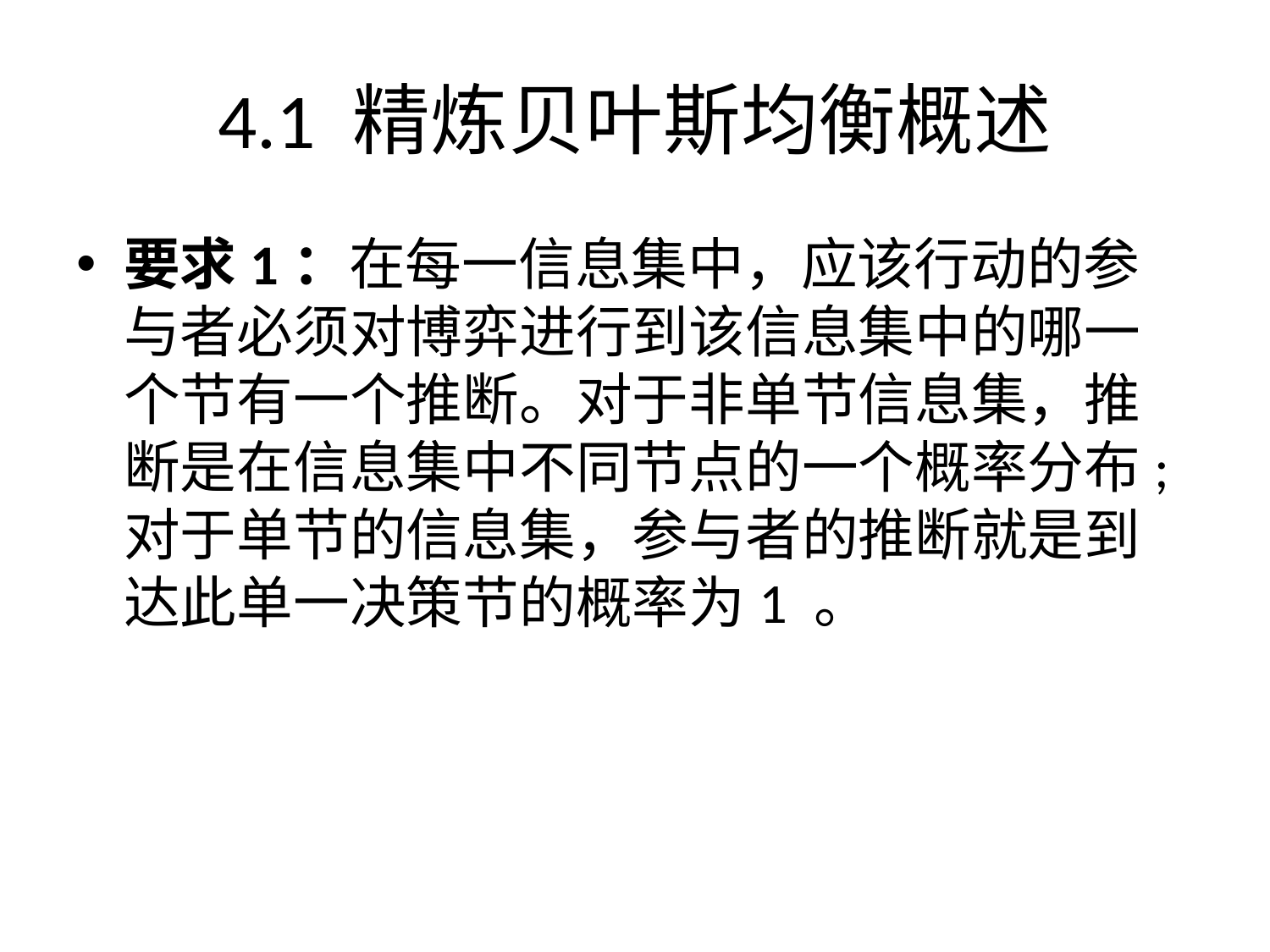

4.1 精炼贝叶斯均衡概述
要求1：在每一信息集中，应该行动的参与者必须对博弈进行到该信息集中的哪一个节有一个推断。对于非单节信息集，推断是在信息集中不同节点的一个概率分布;对于单节的信息集，参与者的推断就是到达此单一决策节的概率为1 。